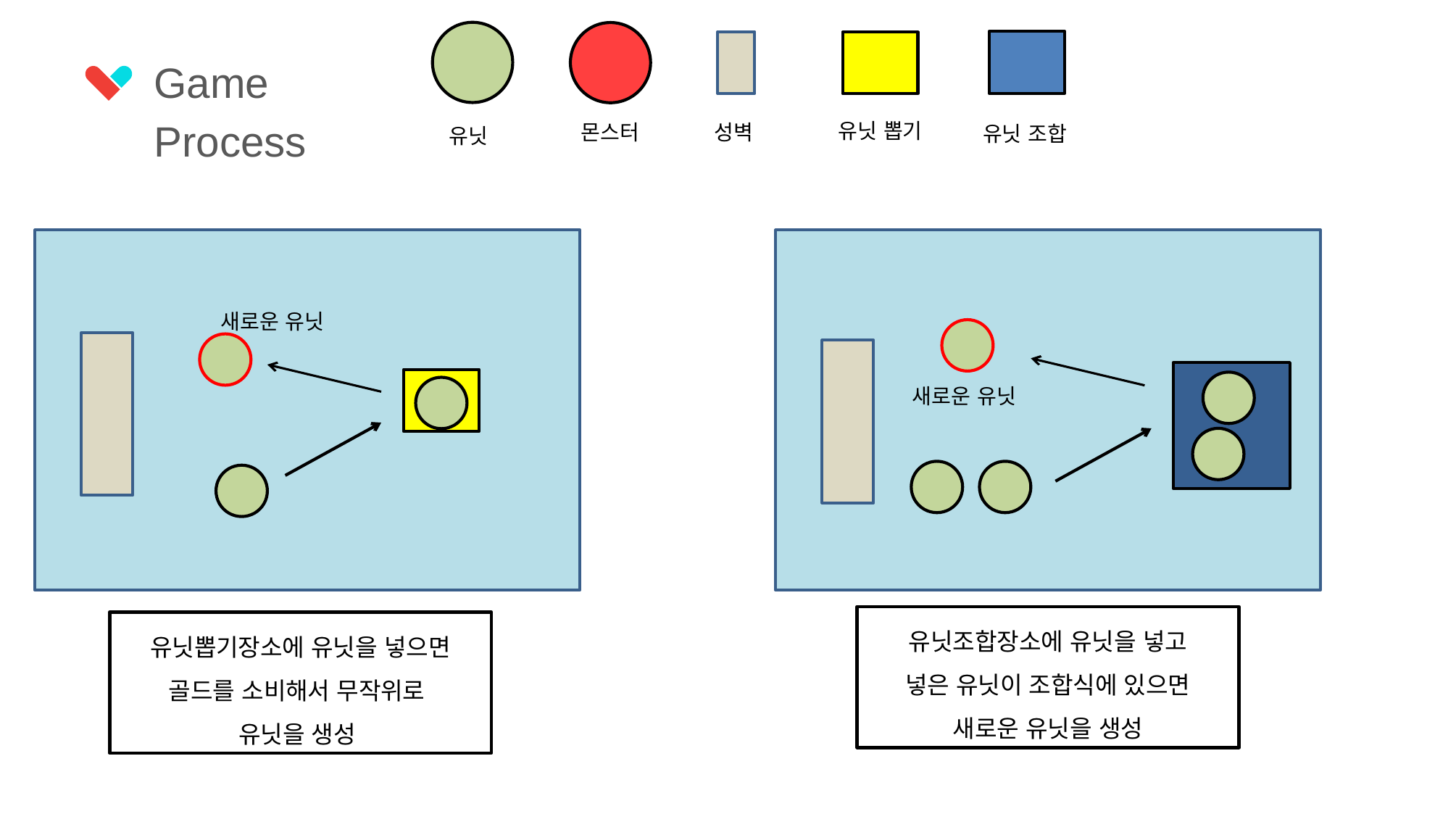

Game
Process
유닛 뽑기
성벽
몬스터
유닛 조합
유닛

새로운 유닛

유닛조합장소에 유닛을 넣고
넣은 유닛이 조합식에 있으면
새로운 유닛을 생성
새로운 유닛

유닛뽑기장소에 유닛을 넣으면
골드를 소비해서 무작위로
유닛을 생성